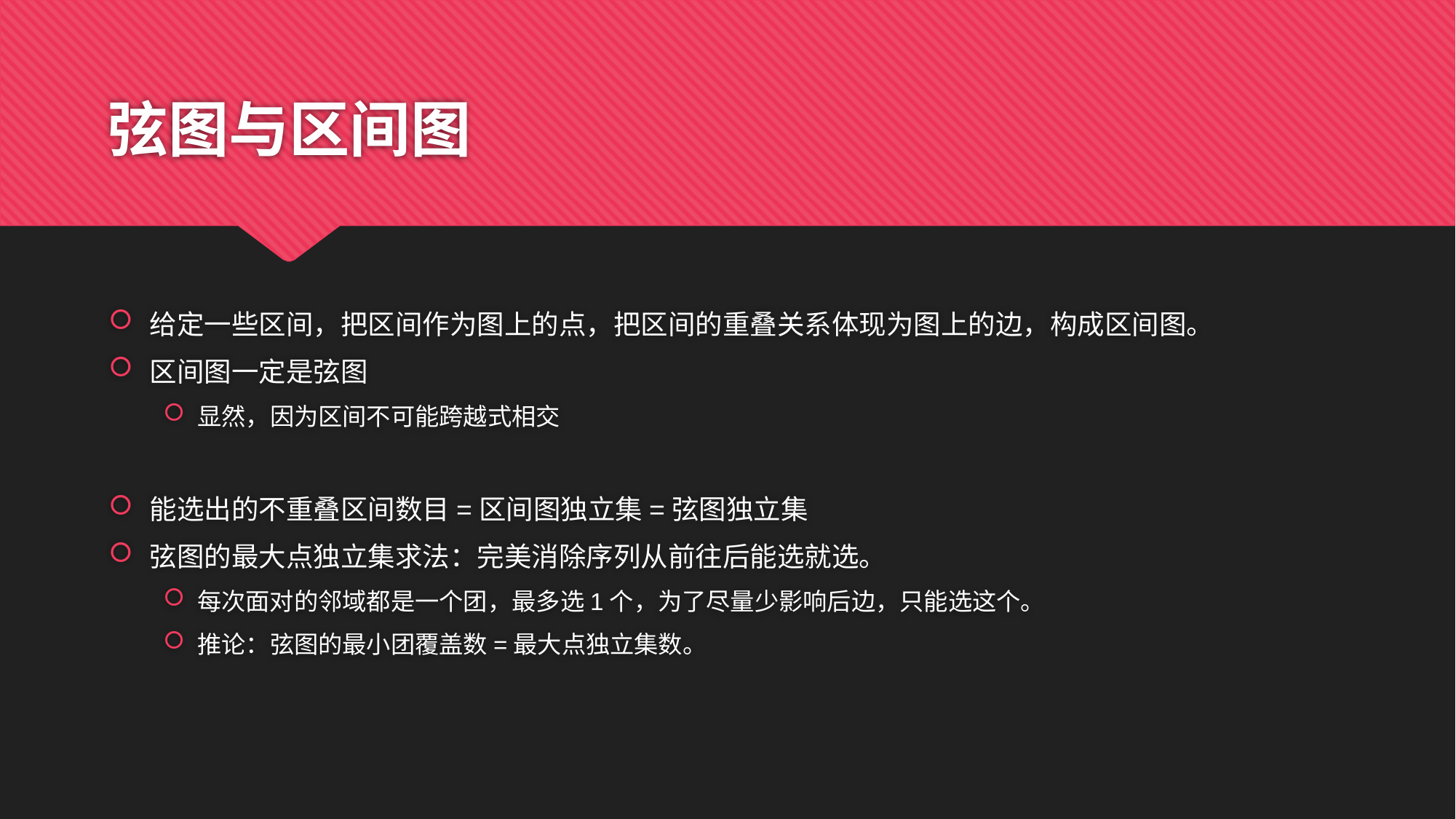

# 弦图与区间图
给定一些区间，把区间作为图上的点，把区间的重叠关系体现为图上的边，构成区间图。
区间图一定是弦图
显然，因为区间不可能跨越式相交

能选出的不重叠区间数目=区间图独立集=弦图独立集
弦图的最大点独立集求法：完美消除序列从前往后能选就选。
每次面对的邻域都是一个团，最多选1个，为了尽量少影响后边，只能选这个。
推论：弦图的最小团覆盖数=最大点独立集数。